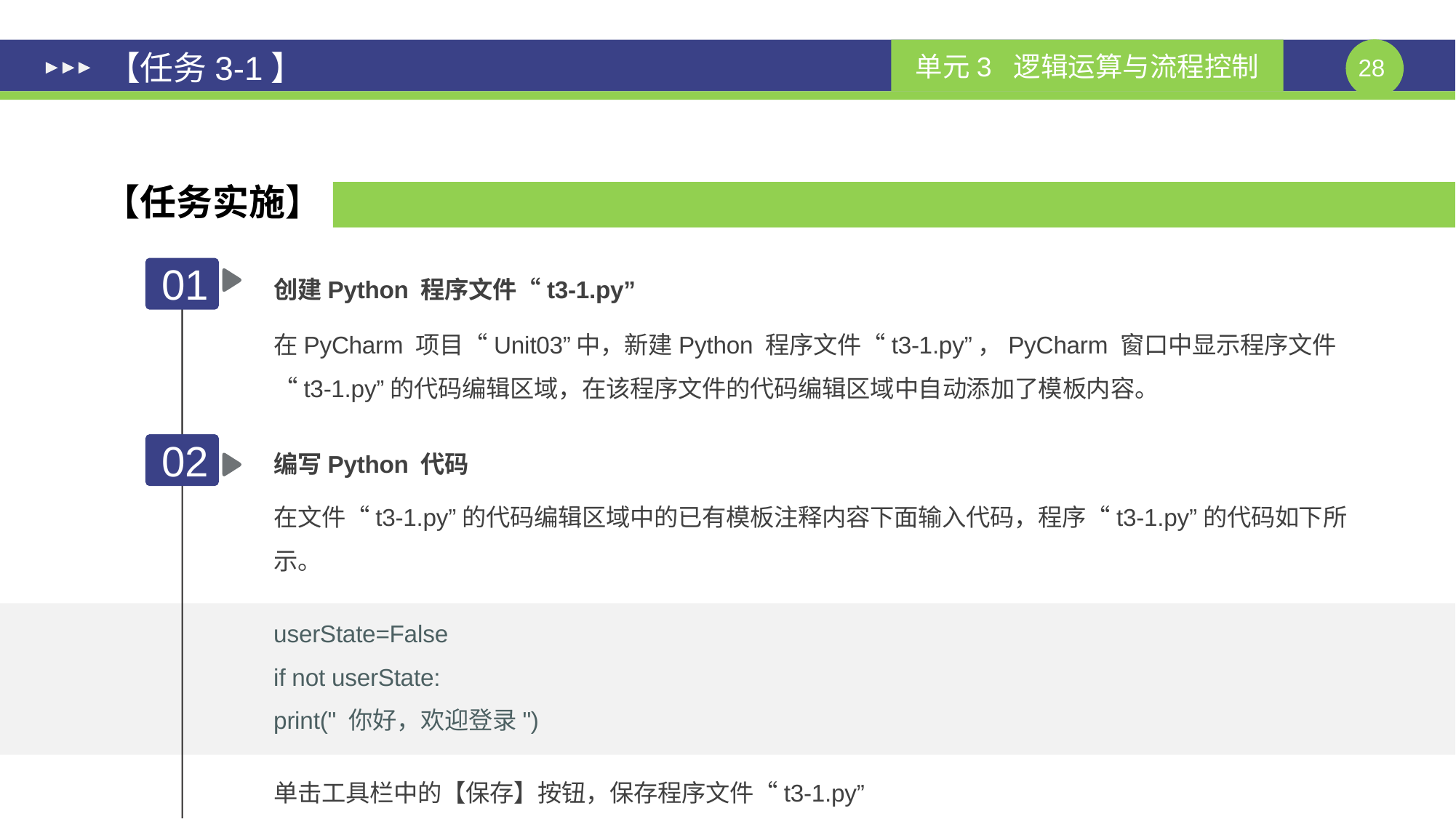

# 【任务3-1】
【任务实施】

01

创建Python 程序文件“t3-1.py”

在PyCharm 项目“Unit03”中，新建Python 程序文件“t3-1.py”，PyCharm 窗口中显示程序文件“t3-1.py”的代码编辑区域，在该程序文件的代码编辑区域中自动添加了模板内容。
编写Python 代码
02

在文件“t3-1.py”的代码编辑区域中的已有模板注释内容下面输入代码，程序“t3-1.py”的代码如下所示。

userState=False
if not userState:
print(" 你好，欢迎登录")

单击工具栏中的【保存】按钮，保存程序文件“t3-1.py”